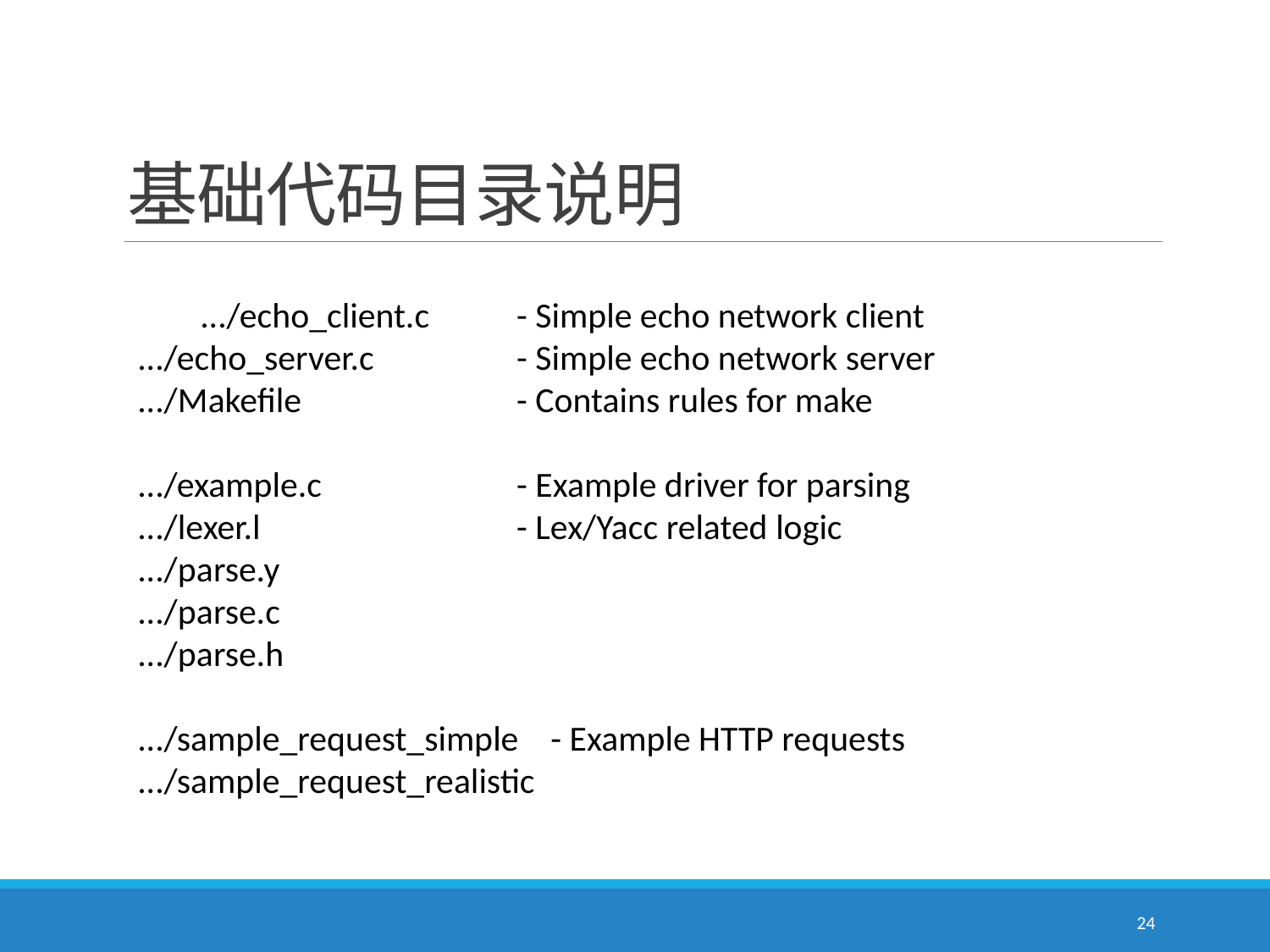

# 基础代码目录说明
	        .../echo_client.c       	- Simple echo network client
                .../echo_server.c       	- Simple echo network server
                .../Makefile            	- Contains rules for make

                .../example.c           	- Example driver for parsing
                .../lexer.l             		- Lex/Yacc related logic
                .../parse.y
                .../parse.c
                .../parse.h

                .../sample_request_simple    - Example HTTP requests
                .../sample_request_realistic
24